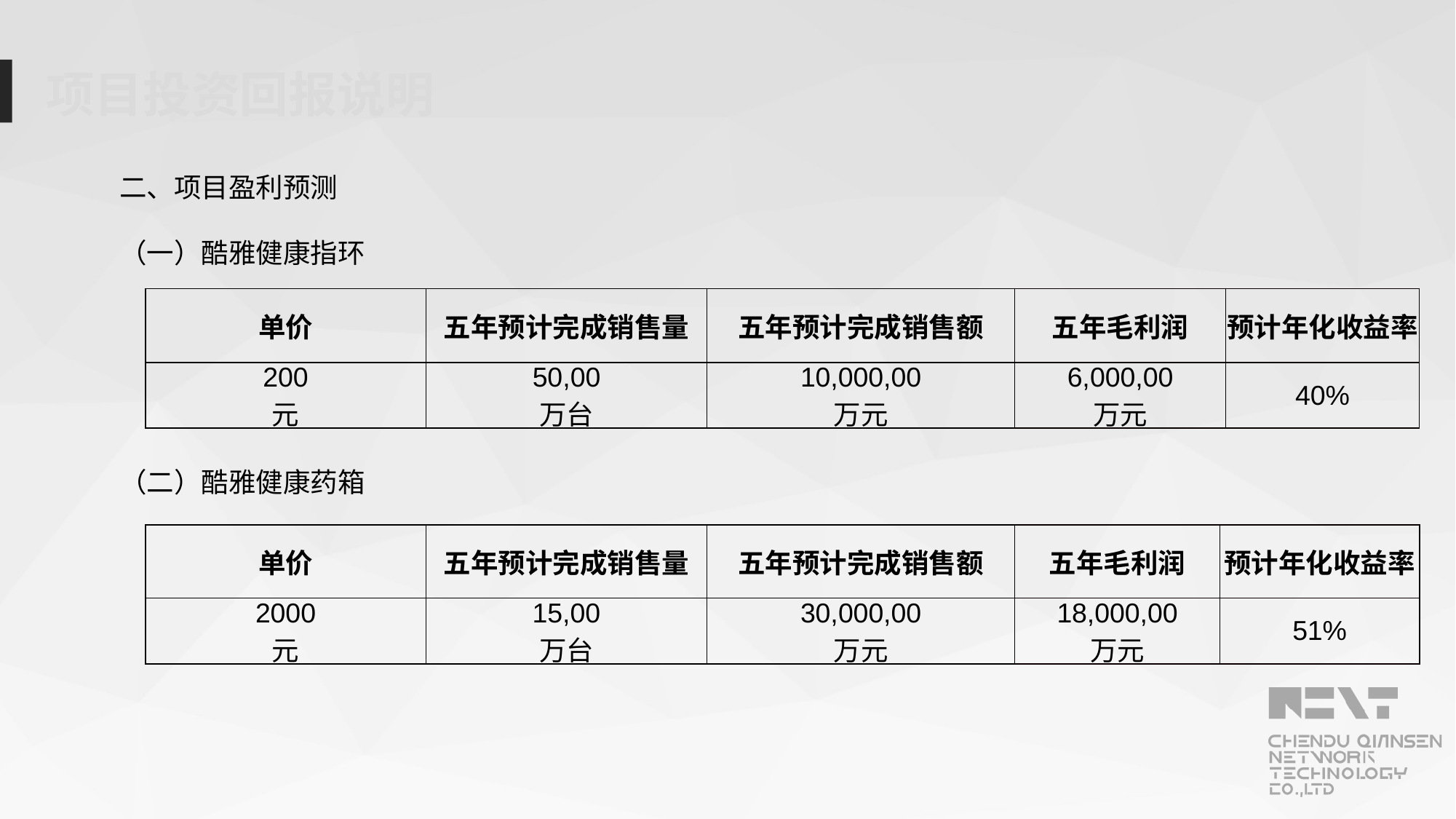

项目投资回报说明
二、项目盈利预测

（一）酷雅健康指环

（二）酷雅健康药箱

| 单价 | 五年预计完成销售量 | 五年预计完成销售额 | 五年毛利润 | 预计年化收益率 |
| --- | --- | --- | --- | --- |
| 200 元 | 50,00 万台 | 10,000,00 万元 | 6,000,00 万元 | 40% |
| 单价 | 五年预计完成销售量 | 五年预计完成销售额 | 五年毛利润 | 预计年化收益率 |
| --- | --- | --- | --- | --- |
| 2000 元 | 15,00 万台 | 30,000,00 万元 | 18,000,00 万元 | 51% |